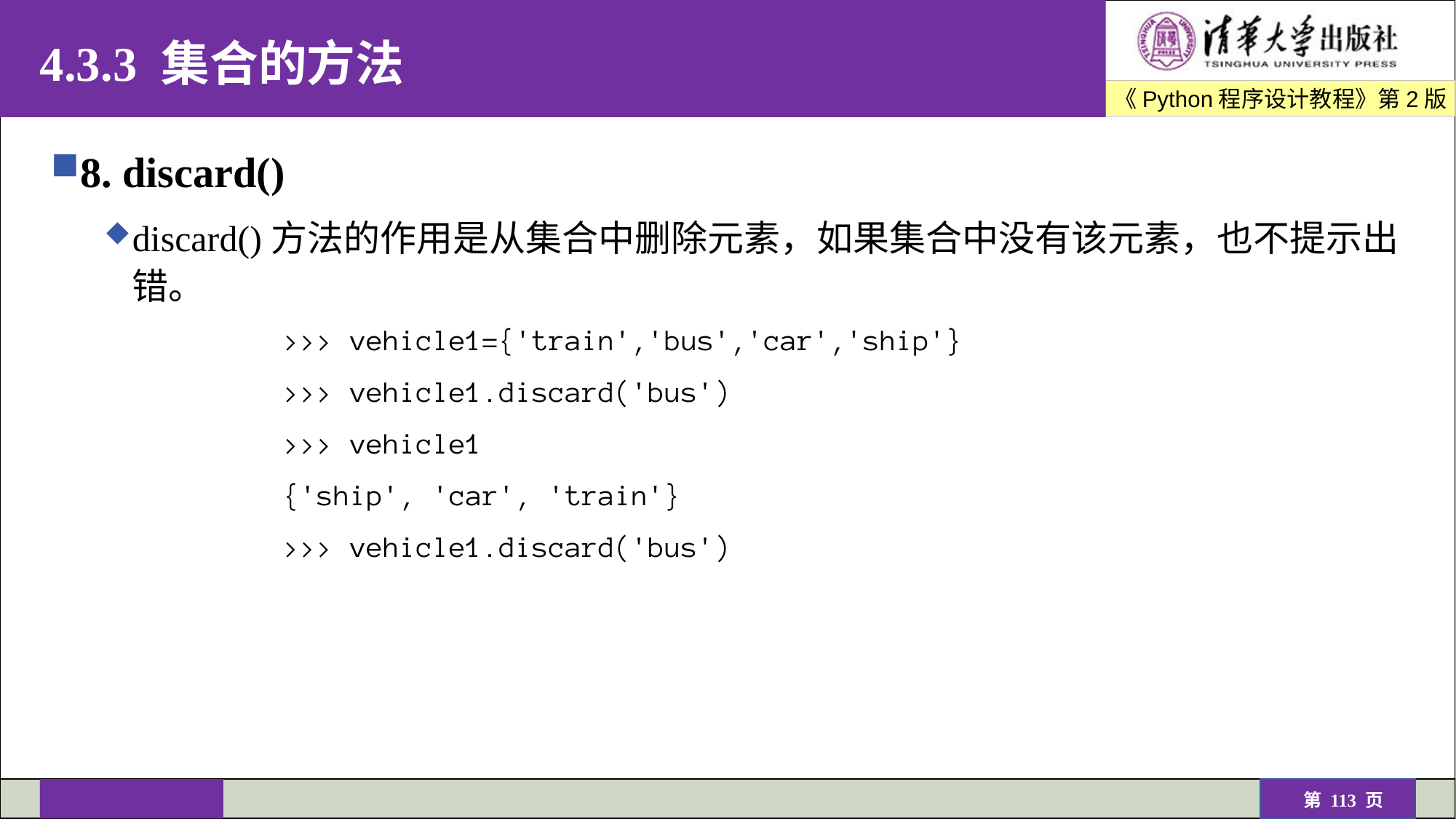

# 4.3.3 集合的方法
8. discard()
discard()方法的作用是从集合中删除元素，如果集合中没有该元素，也不提示出错。
>>> vehicle1={'train','bus','car','ship'}
>>> vehicle1.discard('bus')
>>> vehicle1
{'ship', 'car', 'train'}
>>> vehicle1.discard('bus')